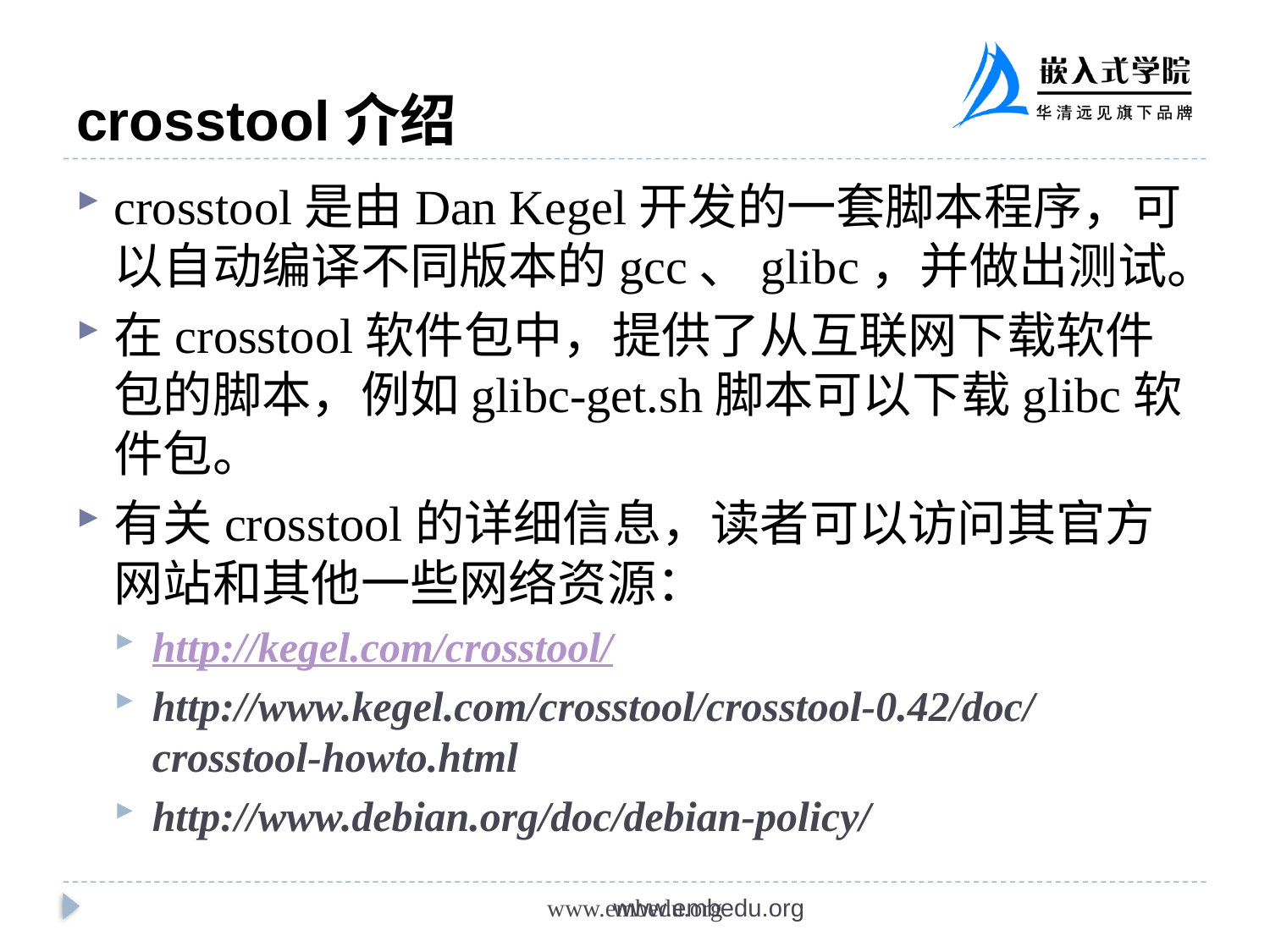

# crosstool介绍
crosstool是由Dan Kegel开发的一套脚本程序，可以自动编译不同版本的gcc、glibc，并做出测试。
在crosstool软件包中，提供了从互联网下载软件包的脚本，例如glibc-get.sh脚本可以下载glibc软件包。
有关crosstool的详细信息，读者可以访问其官方网站和其他一些网络资源：
http://kegel.com/crosstool/
http://www.kegel.com/crosstool/crosstool-0.42/doc/crosstool-howto.html
http://www.debian.org/doc/debian-policy/

www.embedu.org
www.embedu.org